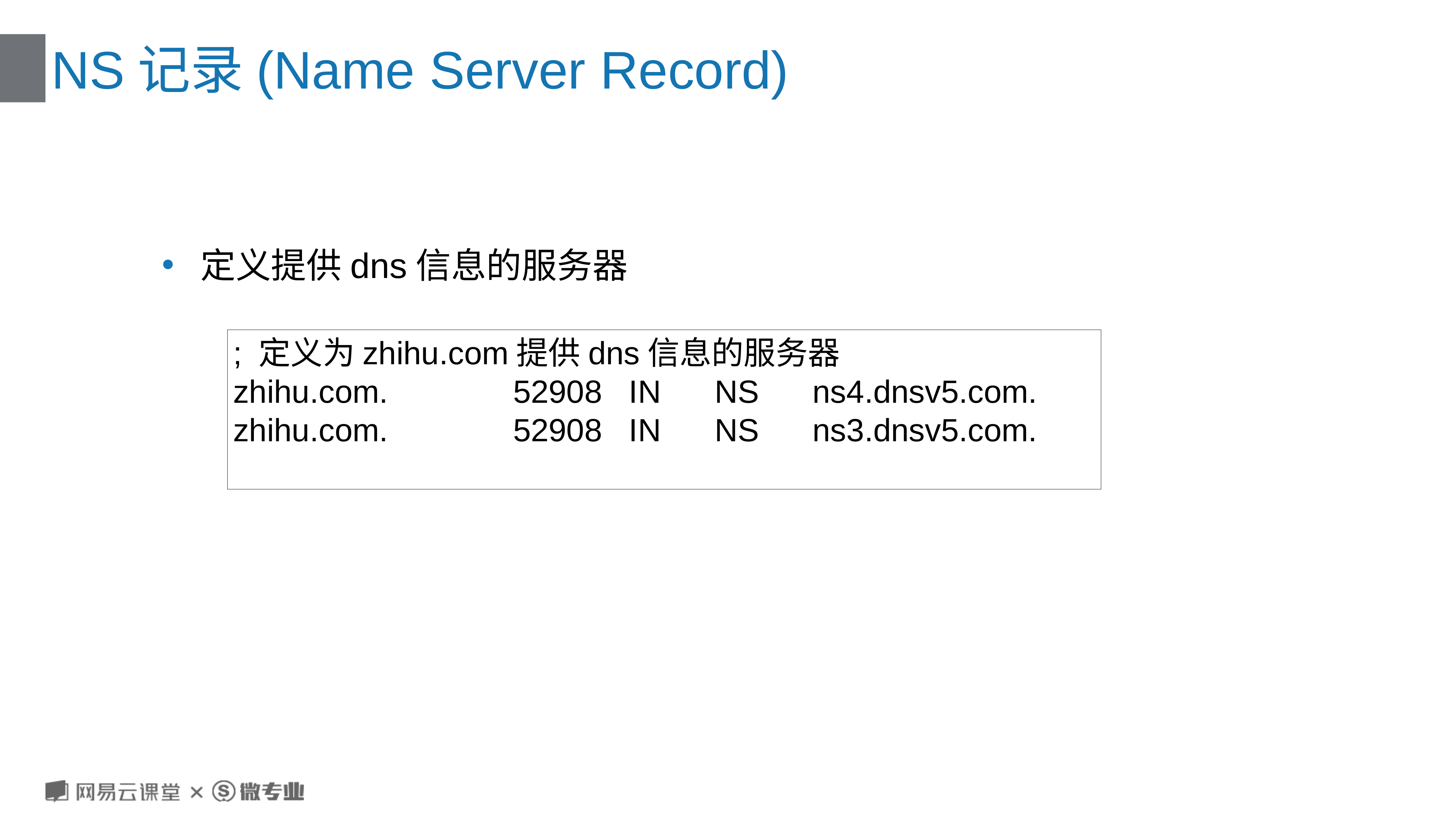

# NS记录(Name Server Record)
定义提供dns信息的服务器
; 定义为zhihu.com提供dns信息的服务器
zhihu.com.              52908   IN      NS      ns4.dnsv5.com.
zhihu.com.              52908   IN      NS      ns3.dnsv5.com.